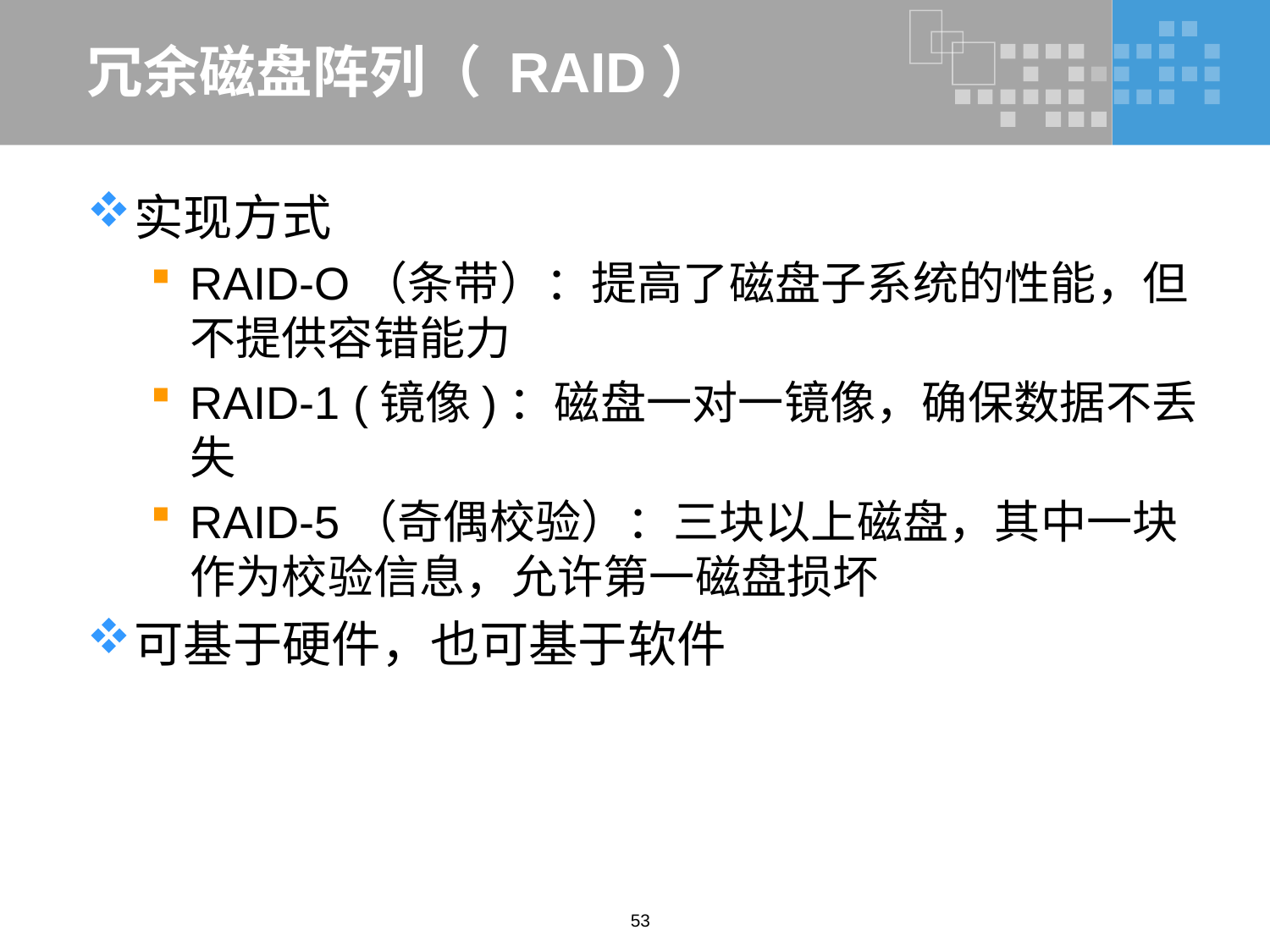

# 冗余磁盘阵列（ RAID）
实现方式
RAID-O（条带）：提高了磁盘子系统的性能，但不提供容错能力
RAID-1 (镜像)：磁盘一对一镜像，确保数据不丢失
RAID-5（奇偶校验）：三块以上磁盘，其中一块作为校验信息，允许第一磁盘损坏
可基于硬件，也可基于软件
53